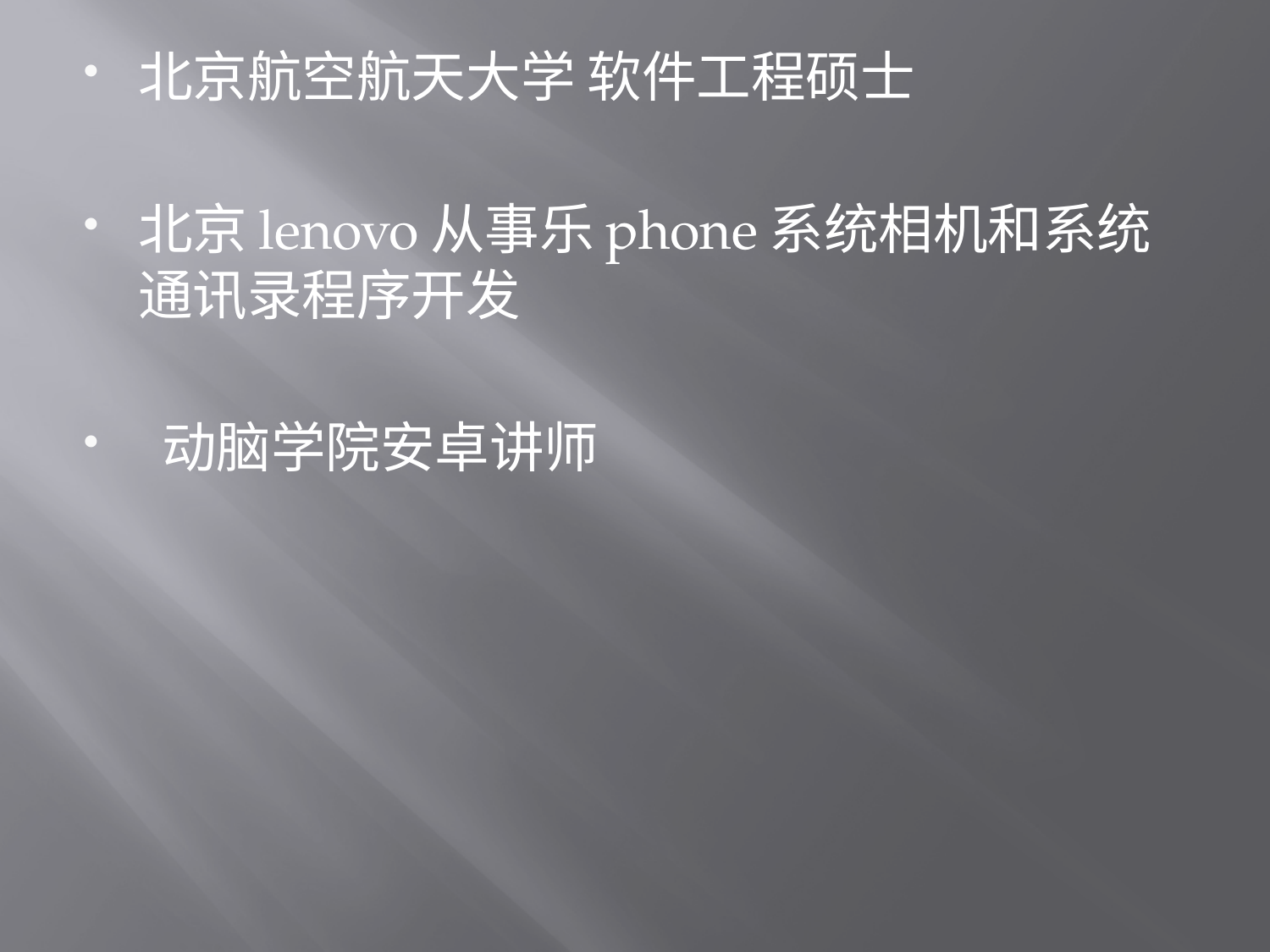

北京航空航天大学 软件工程硕士

北京lenovo从事乐phone系统相机和系统通讯录程序开发

 动脑学院安卓讲师